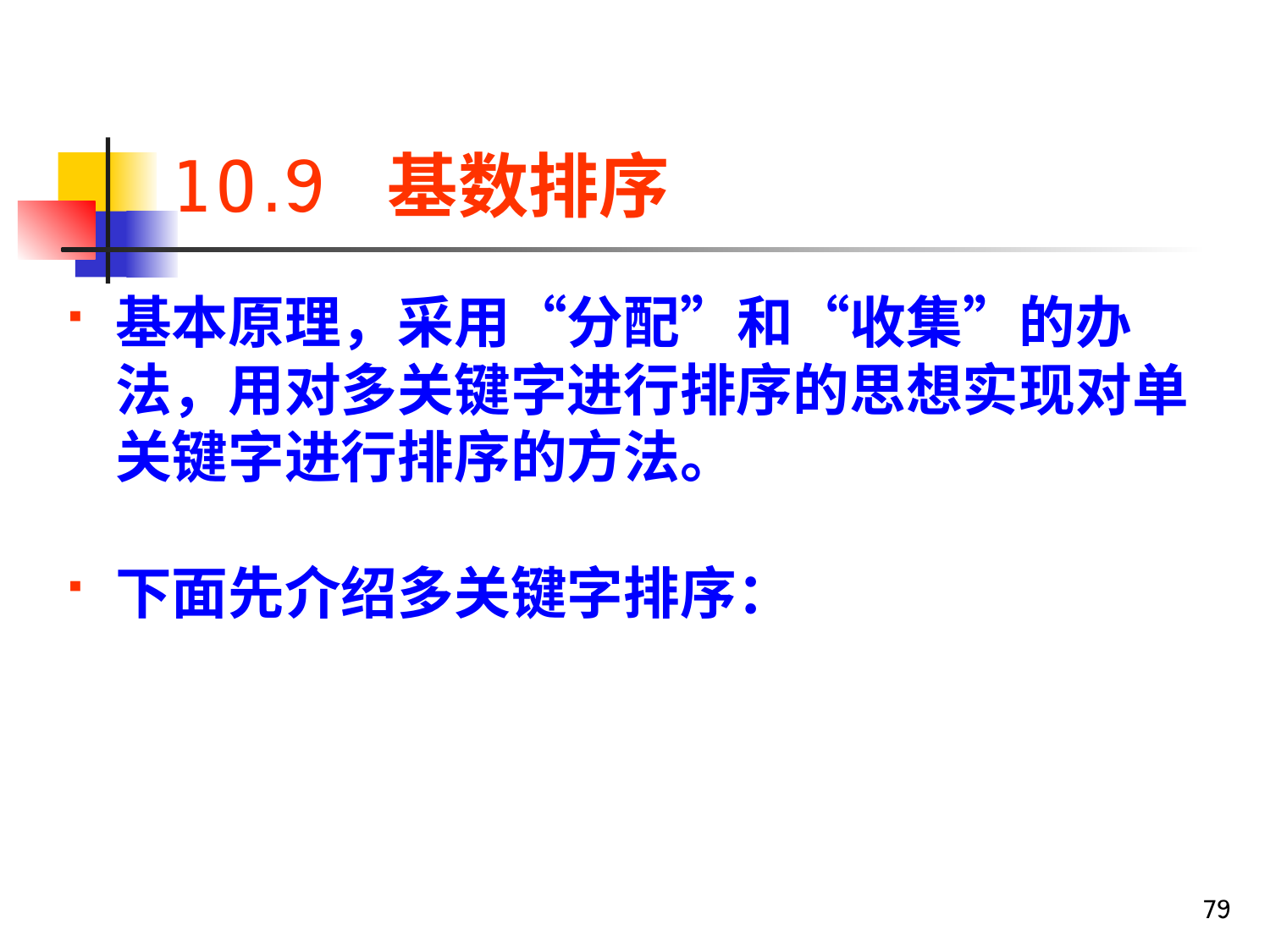

# 10.9  基数排序
基本原理，采用“分配”和“收集”的办法，用对多关键字进行排序的思想实现对单关键字进行排序的方法。

下面先介绍多关键字排序：

79